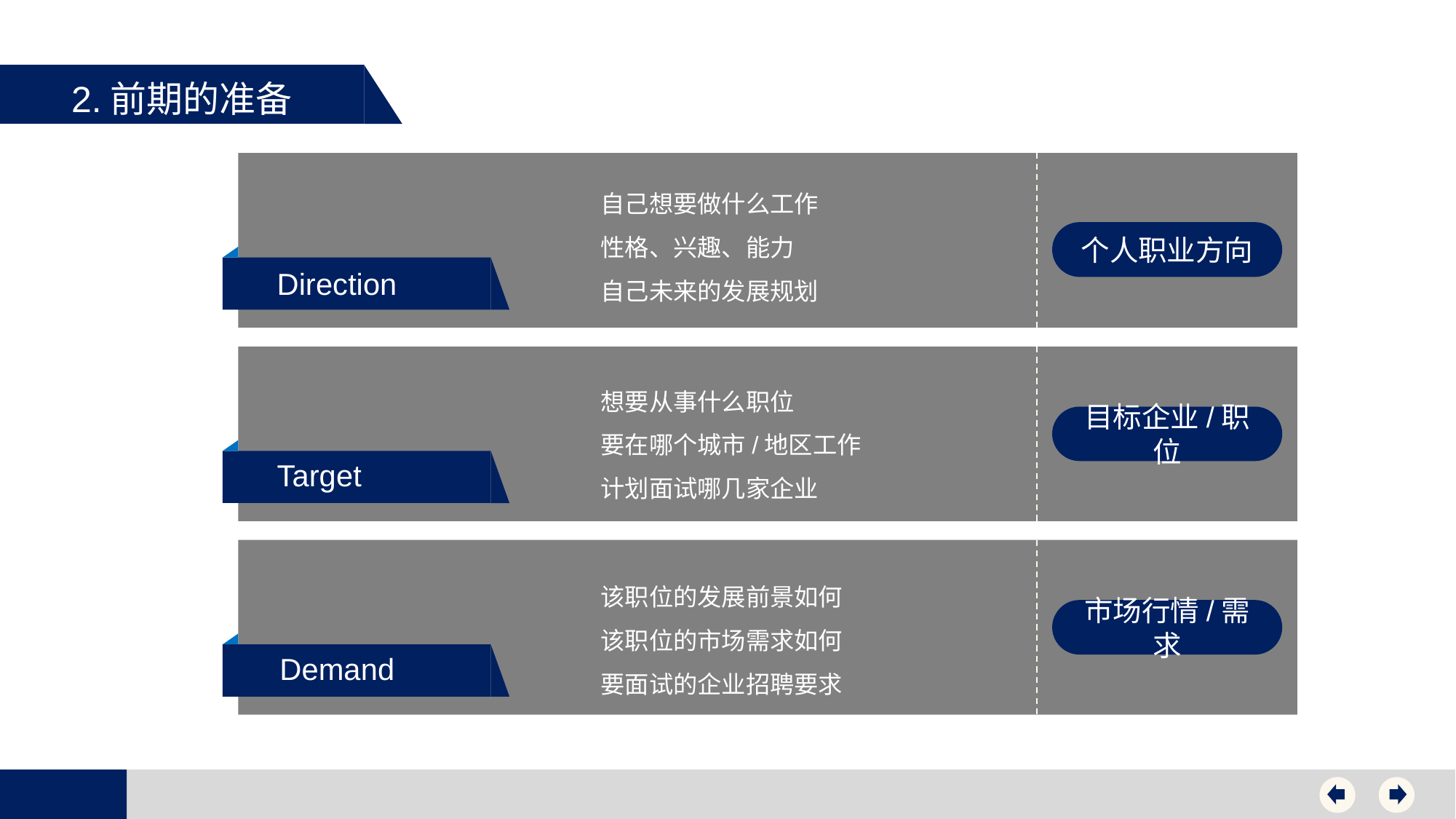

2.前期的准备

自己想要做什么工作
性格、兴趣、能力
自己未来的发展规划
个人职业方向

Direction

想要从事什么职位
要在哪个城市/地区工作
计划面试哪几家企业
目标企业/职位

Target

该职位的发展前景如何
该职位的市场需求如何
要面试的企业招聘要求
市场行情/需求

Demand